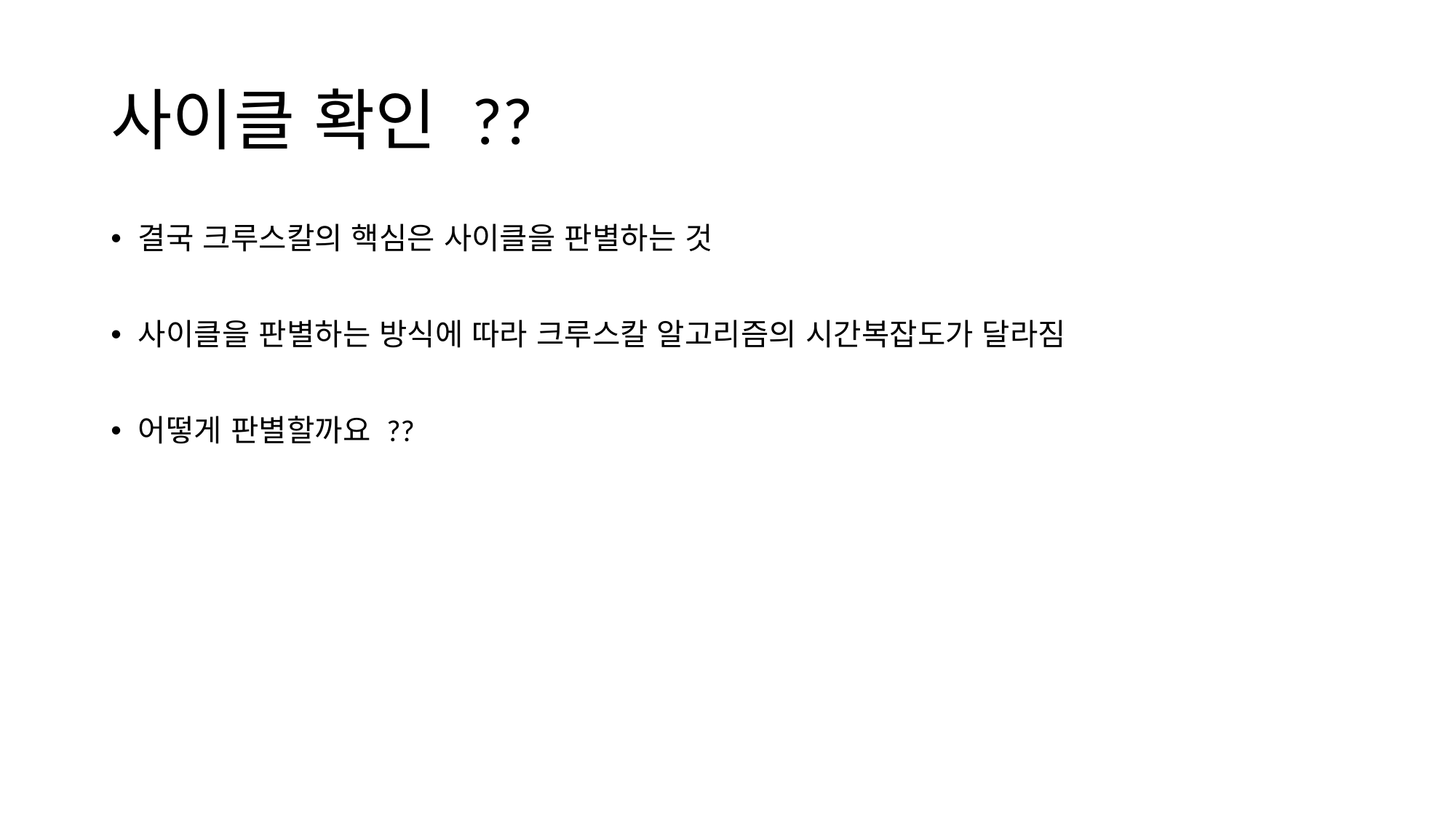

# 사이클 확인 ??
결국 크루스칼의 핵심은 사이클을 판별하는 것

사이클을 판별하는 방식에 따라 크루스칼 알고리즘의 시간복잡도가 달라짐

어떻게 판별할까요 ??